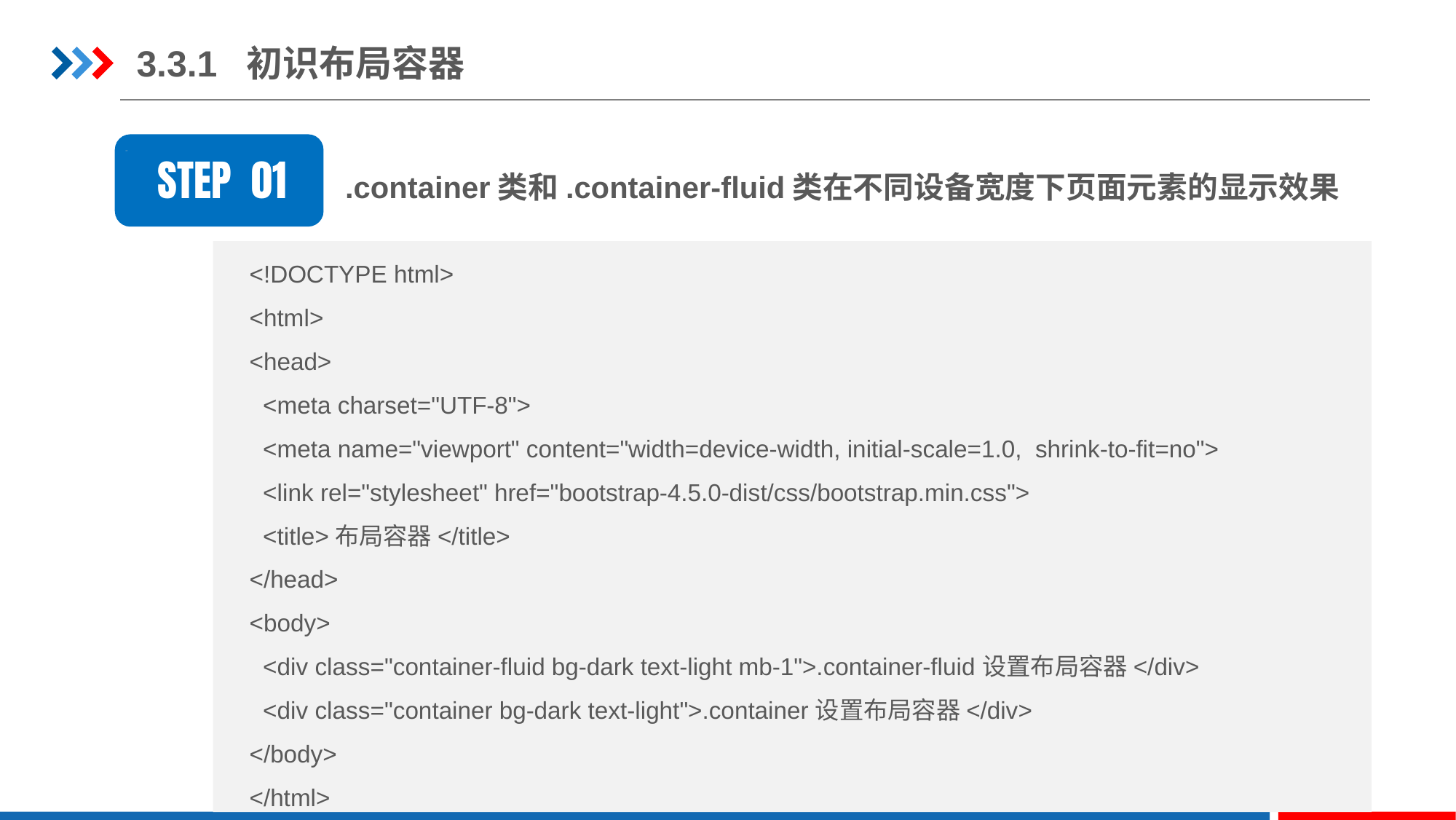

3.3.1  初识布局容器

.container类和.container-fluid类在不同设备宽度下页面元素的显示效果
STEP  01
<!DOCTYPE html>
<html>
<head>
  <meta charset="UTF-8">
  <meta name="viewport" content="width=device-width, initial-scale=1.0,  shrink-to-fit=no">
  <link rel="stylesheet" href="bootstrap-4.5.0-dist/css/bootstrap.min.css">
  <title>布局容器</title>
</head>
<body>
  <div class="container-fluid bg-dark text-light mb-1">.container-fluid设置布局容器</div>
  <div class="container bg-dark text-light">.container设置布局容器</div>
</body>
</html>